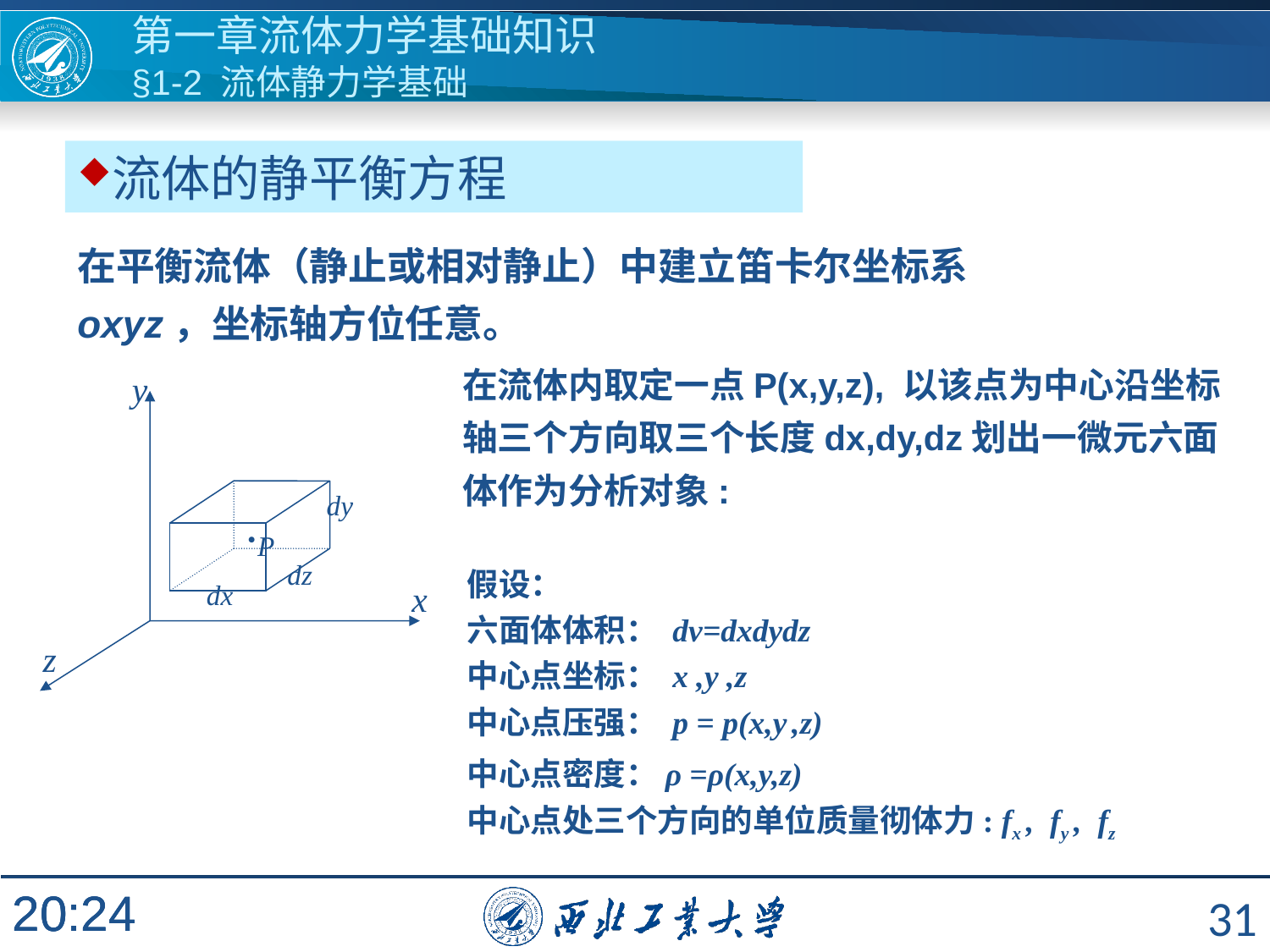

第一章流体力学基础知识
§1-2 流体静力学基础
流体的静平衡方程
在平衡流体（静止或相对静止）中建立笛卡尔坐标系 oxyz，坐标轴方位任意。
在流体内取定一点P(x,y,z), 以该点为中心沿坐标轴三个方向取三个长度dx,dy,dz划出一微元六面体作为分析对象:
y

·P
x
z
dy
dz
dx
假设：
六面体体积： dv=dxdydz
中心点坐标： x ,y ,z
中心点压强： p = p(x,y ,z)
中心点密度：ρ =ρ(x,y,z)
中心点处三个方向的单位质量彻体力: fx ,  fy ,  fz
31